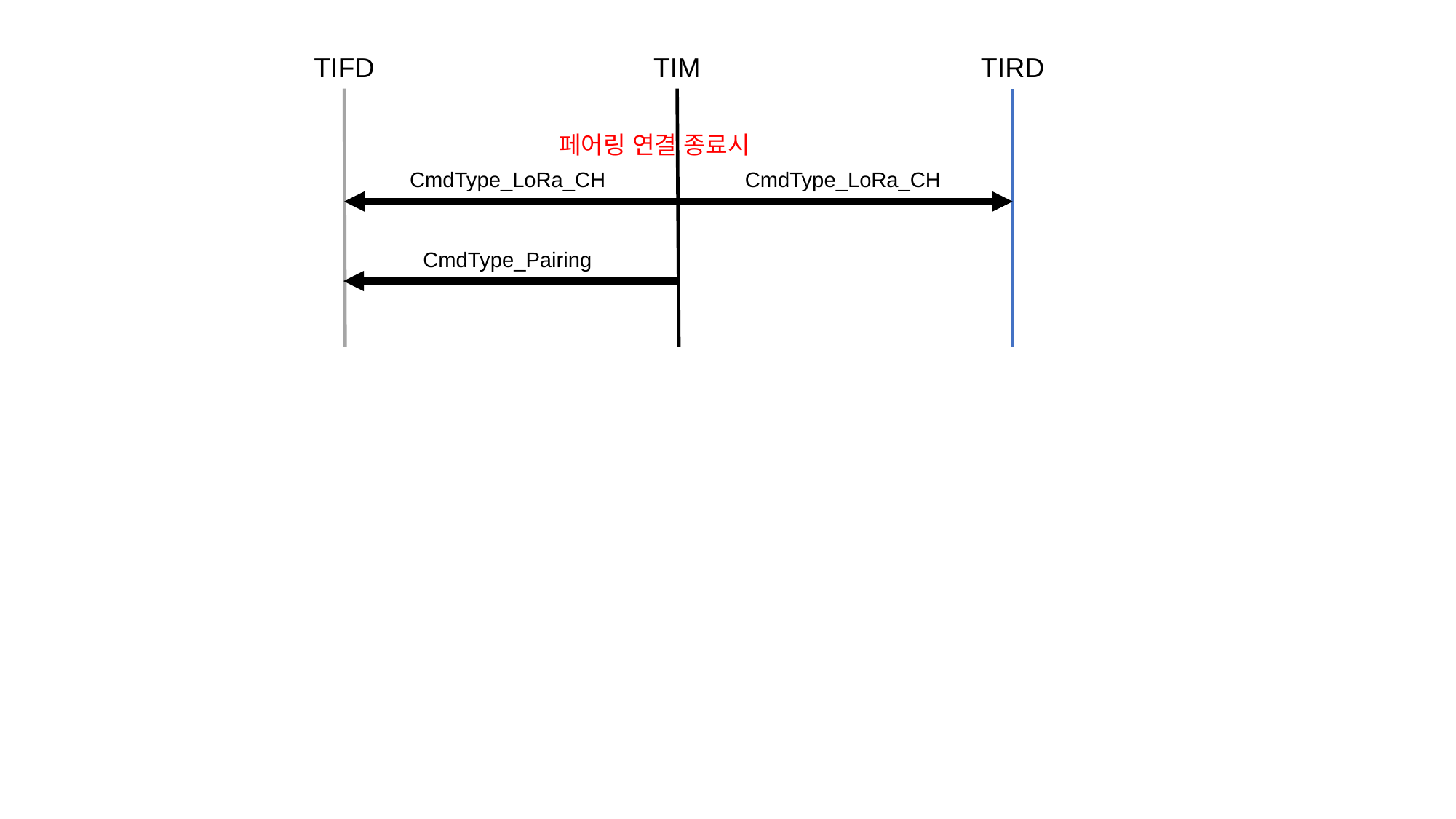

TIFD
TIM
TIRD
페어링 연결 종료시
CmdType_LoRa_CH
CmdType_LoRa_CH
CmdType_Pairing